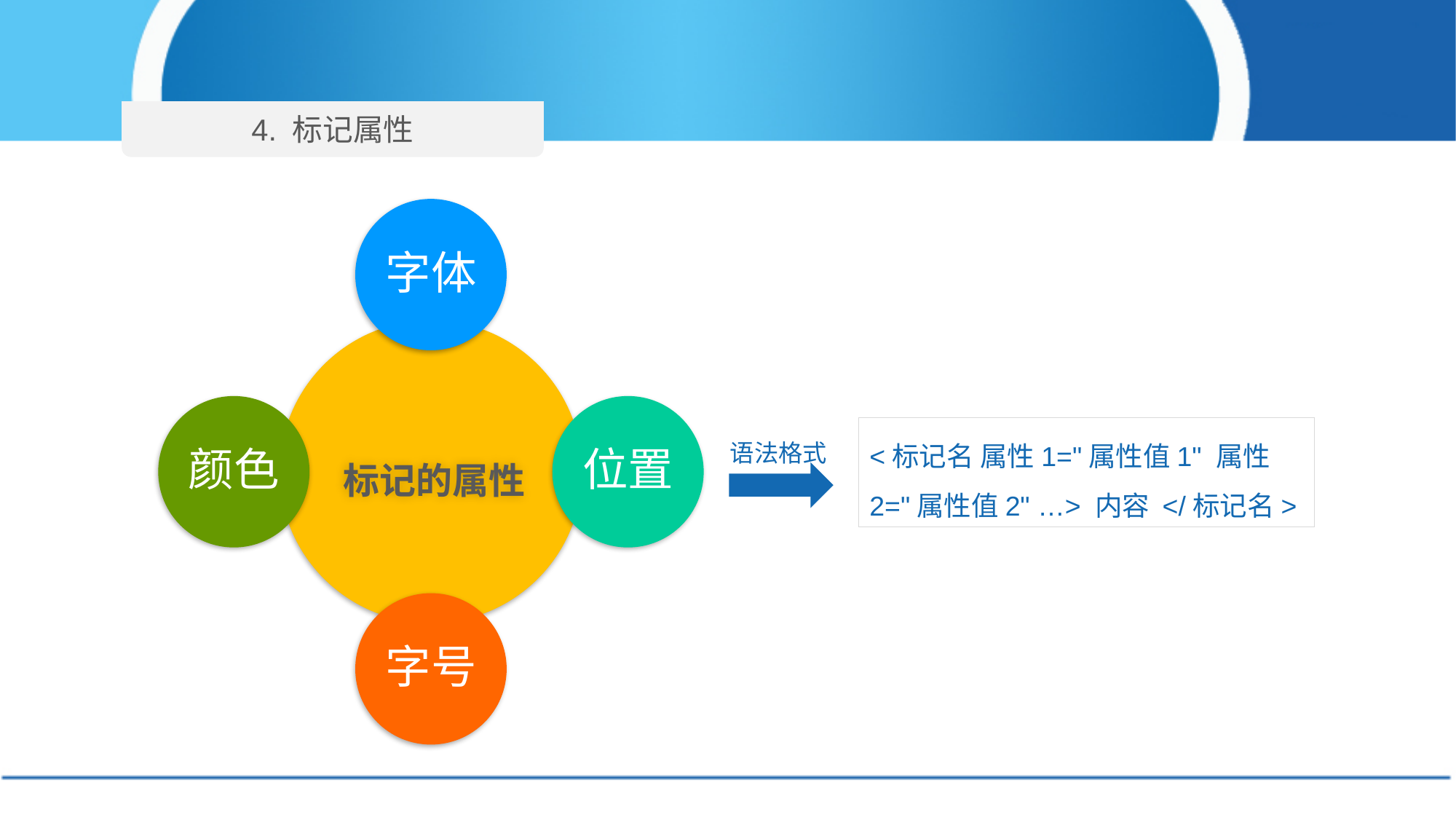

4. 标记属性
字体

标记的属性
颜色
位置
<标记名 属性1="属性值1" 属性2="属性值2" …> 内容 </标记名>
语法格式

字号